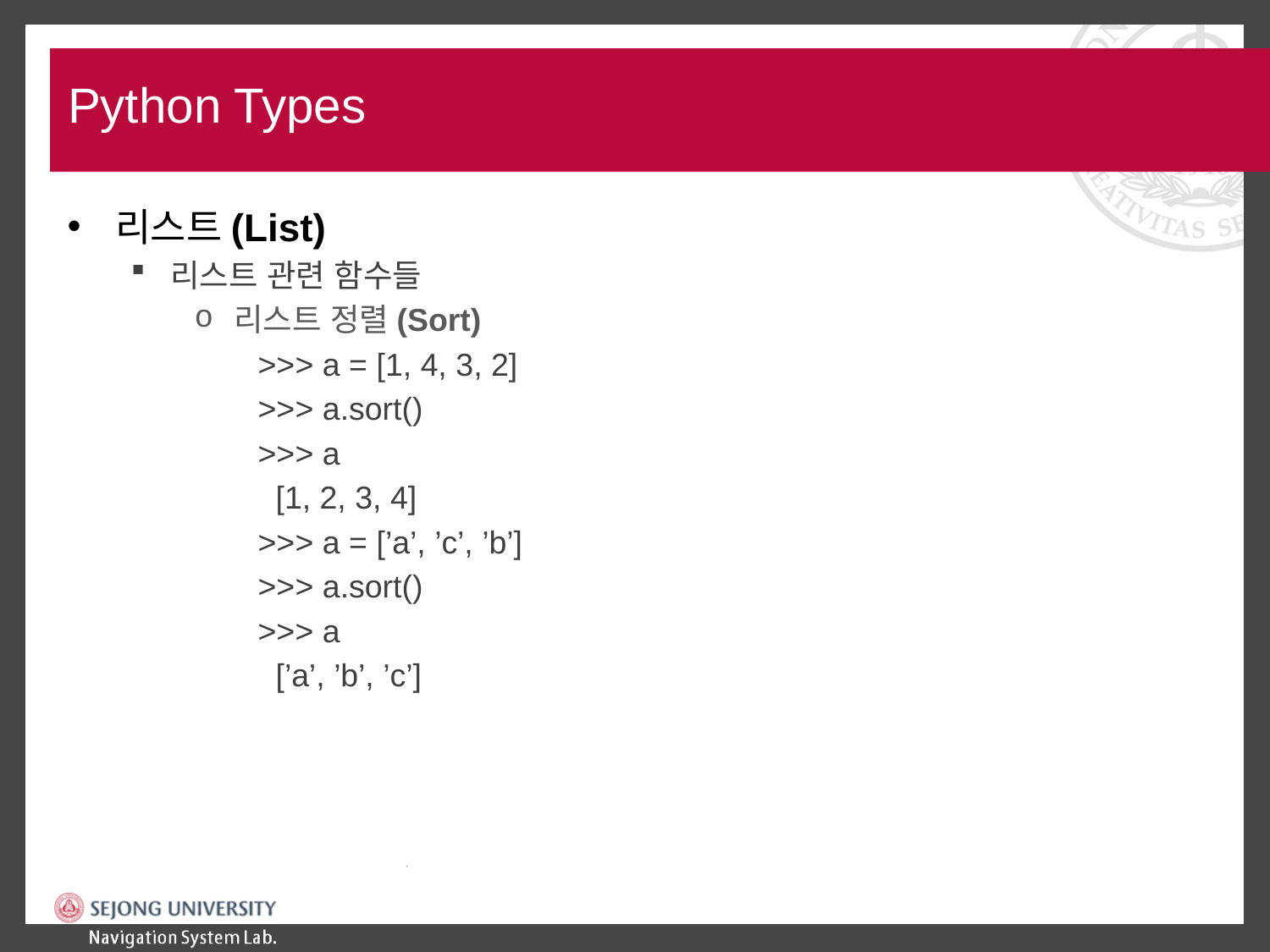

# Python Types
리스트(List)
리스트 관련 함수들
리스트 정렬(Sort)
>>> a = [1, 4, 3, 2]
>>> a.sort()
>>> a
  [1, 2, 3, 4]
>>> a = [’a’, ’c’, ’b’]
>>> a.sort()
>>> a
  [’a’, ’b’, ’c’]